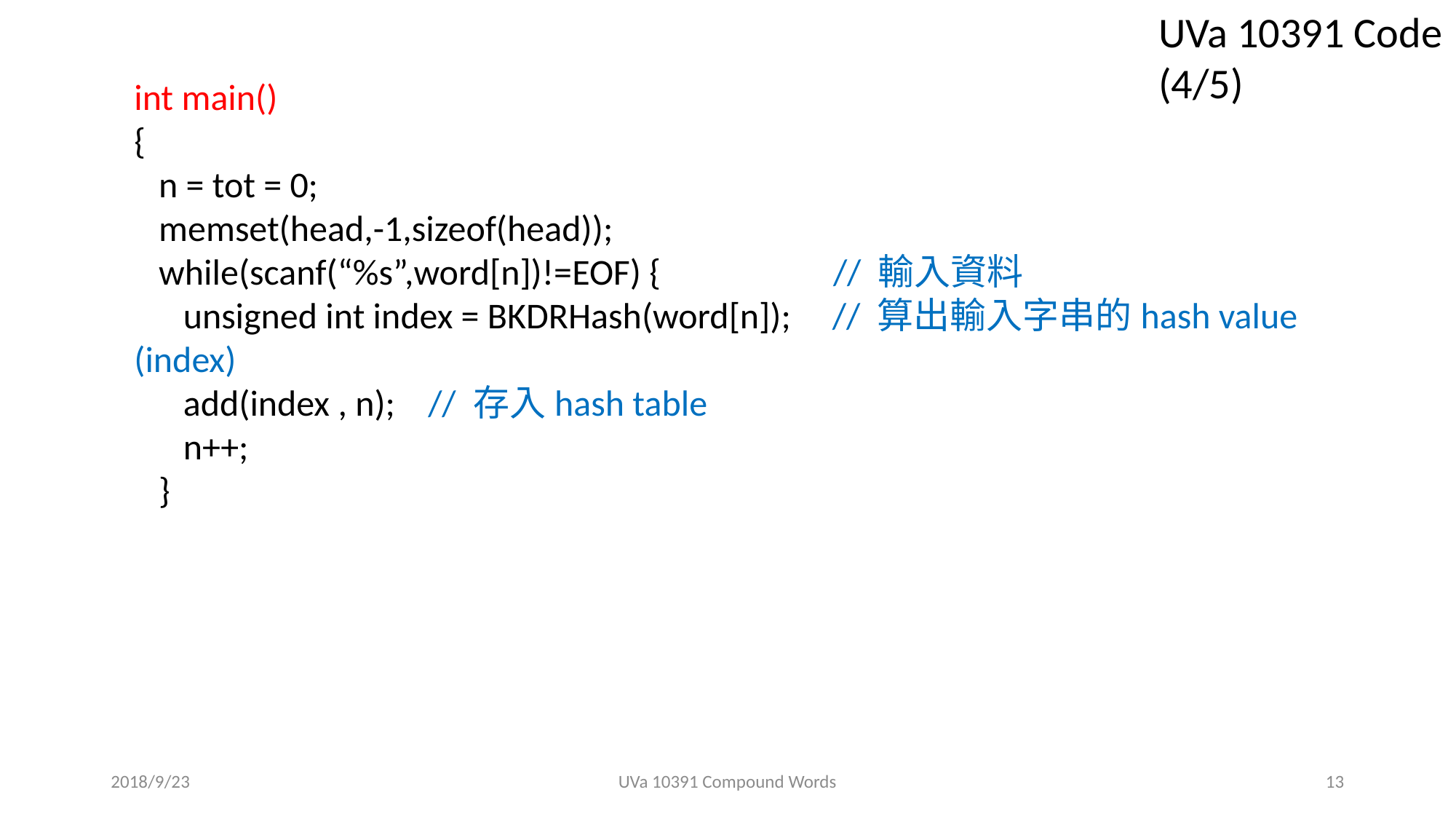

UVa 10391 Code (4/5)
int main()
{
   n = tot = 0;
   memset(head,-1,sizeof(head));
   while(scanf(“%s”,word[n])!=EOF) {                     // 輸入資料
      unsigned int index = BKDRHash(word[n]);     // 算出輸入字串的hash value (index)
      add(index , n);    // 存入hash table
      n++;
   }
2018/9/23
UVa 10391 Compound Words
13